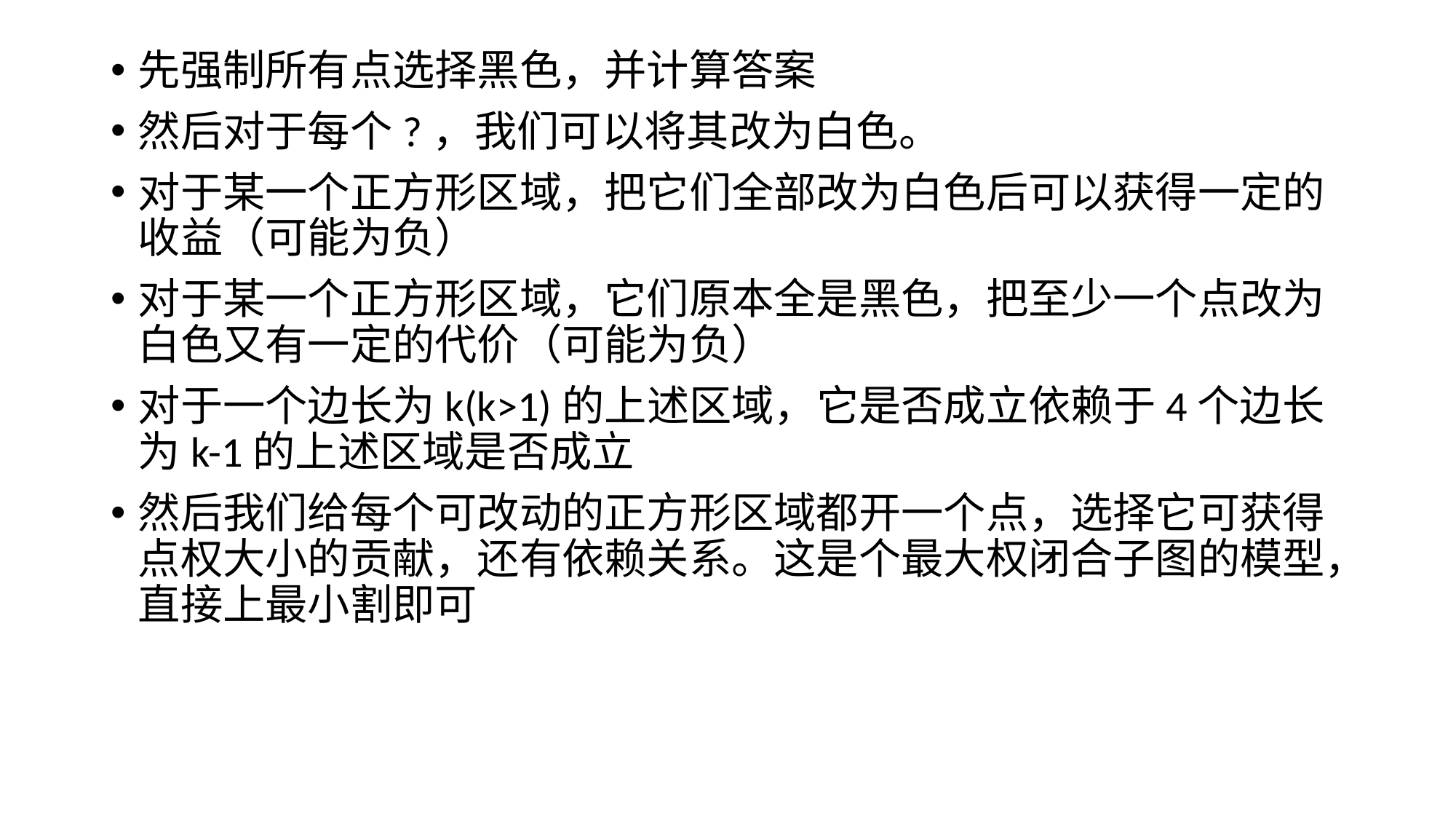

先强制所有点选择黑色，并计算答案
然后对于每个?，我们可以将其改为白色。
对于某一个正方形区域，把它们全部改为白色后可以获得一定的收益（可能为负）
对于某一个正方形区域，它们原本全是黑色，把至少一个点改为白色又有一定的代价（可能为负）
对于一个边长为k(k>1)的上述区域，它是否成立依赖于4个边长为k-1的上述区域是否成立
然后我们给每个可改动的正方形区域都开一个点，选择它可获得点权大小的贡献，还有依赖关系。这是个最大权闭合子图的模型，直接上最小割即可